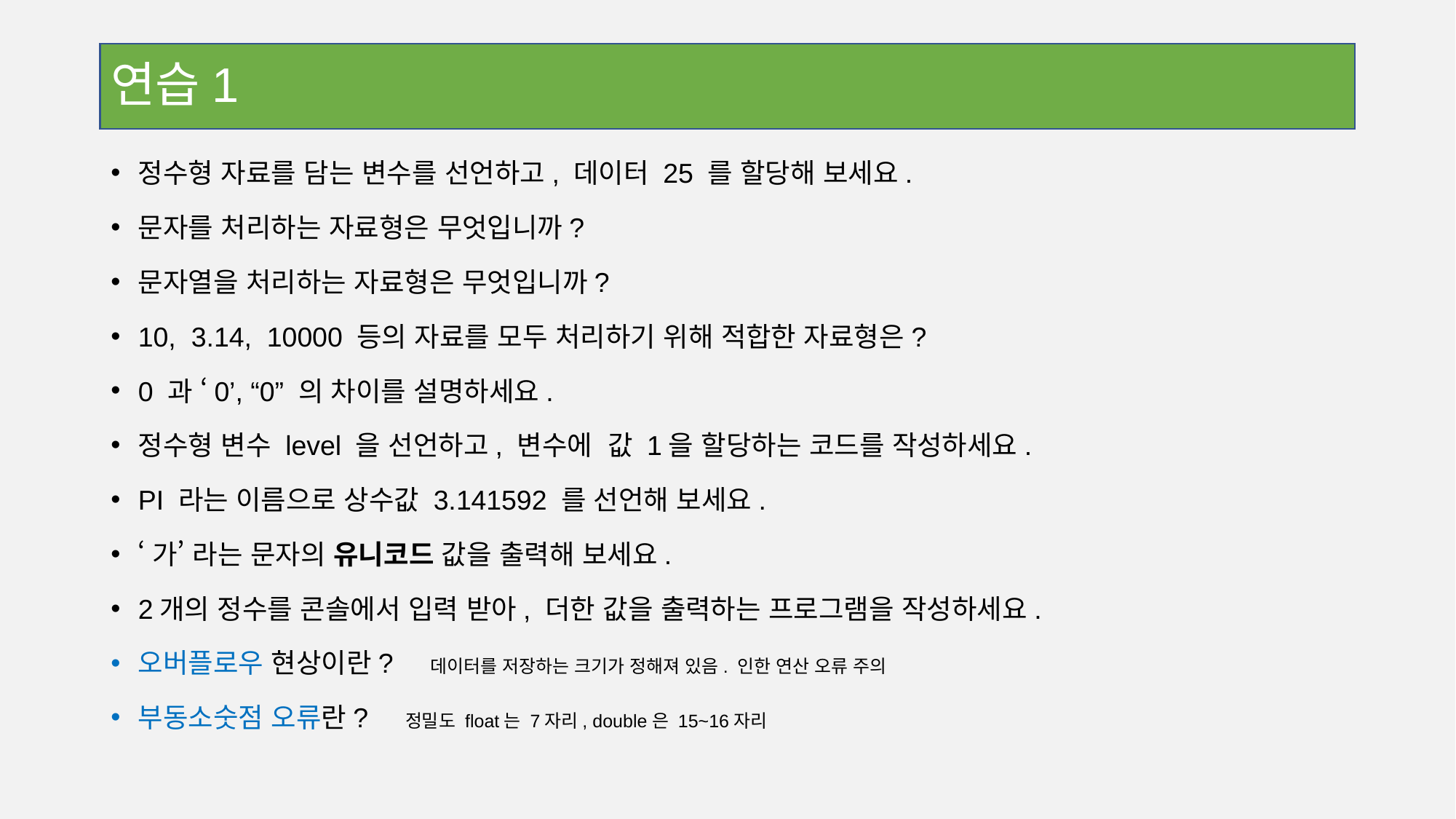

# 연습1
정수형 자료를 담는 변수를 선언하고, 데이터 25 를 할당해 보세요.
문자를 처리하는 자료형은 무엇입니까?
문자열을 처리하는 자료형은 무엇입니까?
10,  3.14,  10000 등의 자료를 모두 처리하기 위해 적합한 자료형은?
0 과 ‘0’, “0” 의 차이를 설명하세요.
정수형 변수 level 을 선언하고, 변수에  값 1을 할당하는 코드를 작성하세요.
PI 라는 이름으로 상수값 3.141592 를 선언해 보세요.
‘가’ 라는 문자의 유니코드 값을 출력해 보세요.
2개의 정수를 콘솔에서 입력 받아, 더한 값을 출력하는 프로그램을 작성하세요.
오버플로우 현상이란?    데이터를 저장하는 크기가 정해져 있음. 인한 연산 오류 주의
부동소숫점 오류란?    정밀도 float는 7자리, double은 15~16자리